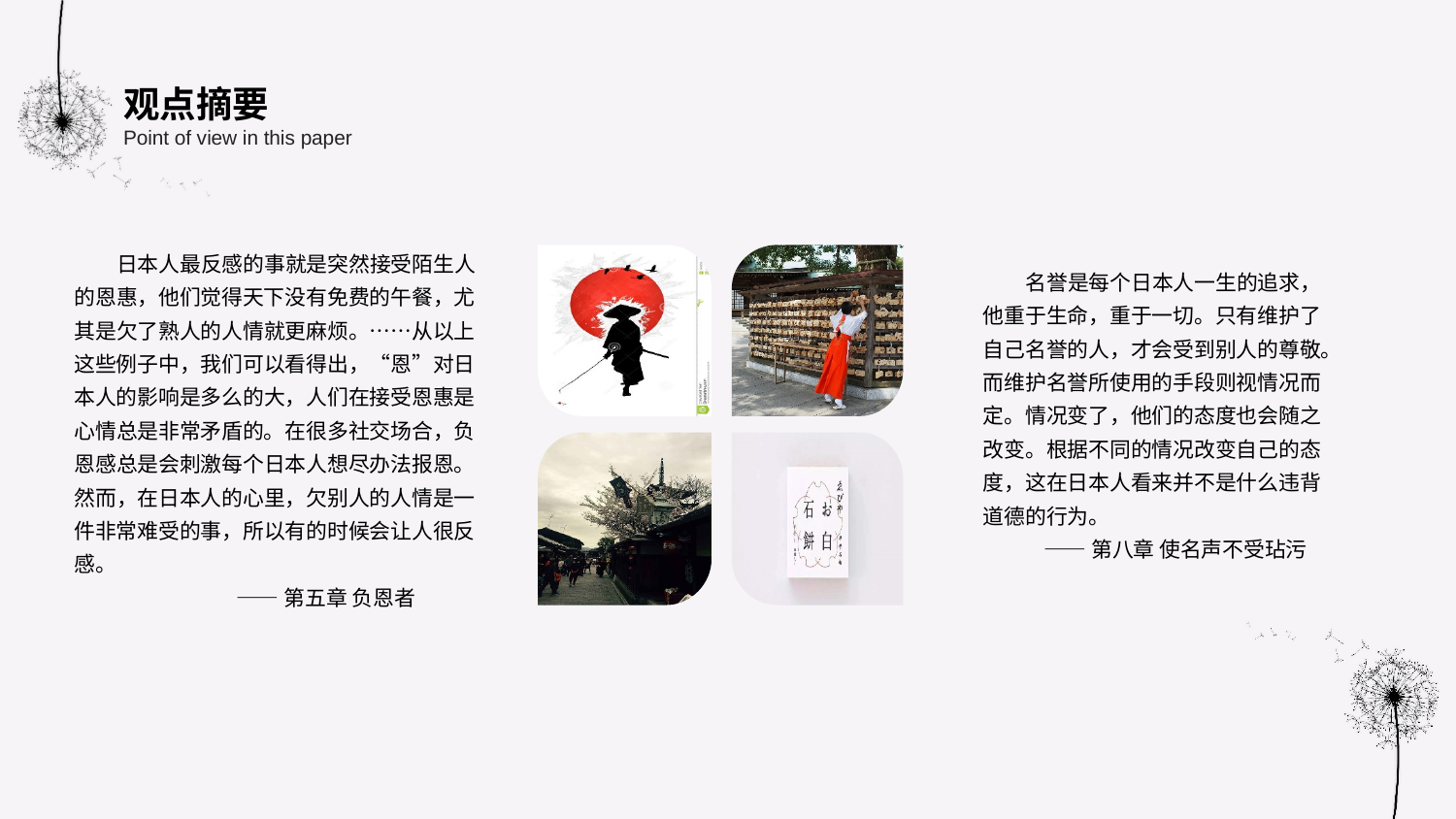

观点摘要
Point of view in this paper
日本人最反感的事就是突然接受陌生人的恩惠，他们觉得天下没有免费的午餐，尤其是欠了熟人的人情就更麻烦。……从以上这些例子中，我们可以看得出，“恩”对日本人的影响是多么的大，人们在接受恩惠是心情总是非常矛盾的。在很多社交场合，负恩感总是会刺激每个日本人想尽办法报恩。然而，在日本人的心里，欠别人的人情是一件非常难受的事，所以有的时候会让人很反感。
                          ——第五章 负恩者

名誉是每个日本人一生的追求，他重于生命，重于一切。只有维护了自己名誉的人，才会受到别人的尊敬。而维护名誉所使用的手段则视情况而定。情况变了，他们的态度也会随之改变。根据不同的情况改变自己的态度，这在日本人看来并不是什么违背道德的行为。
    ——第八章 使名声不受玷污